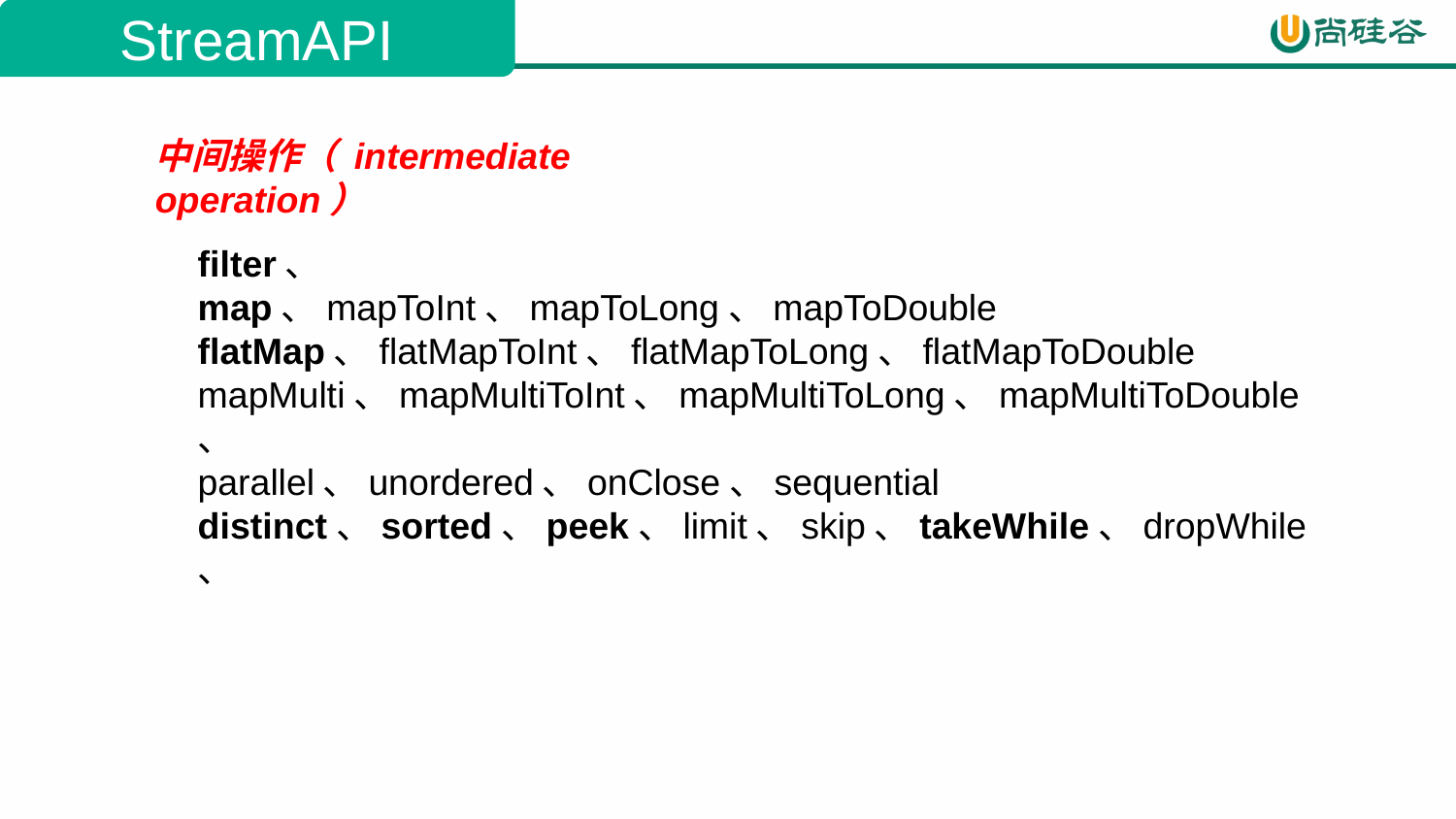

StreamAPI
中间操作（ intermediate operation）
filter、
map、mapToInt、mapToLong、mapToDouble
flatMap、flatMapToInt、flatMapToLong、flatMapToDouble
mapMulti、mapMultiToInt、mapMultiToLong、mapMultiToDouble、
parallel、unordered、onClose、sequential
distinct、sorted、peek、limit、skip、takeWhile、dropWhile、